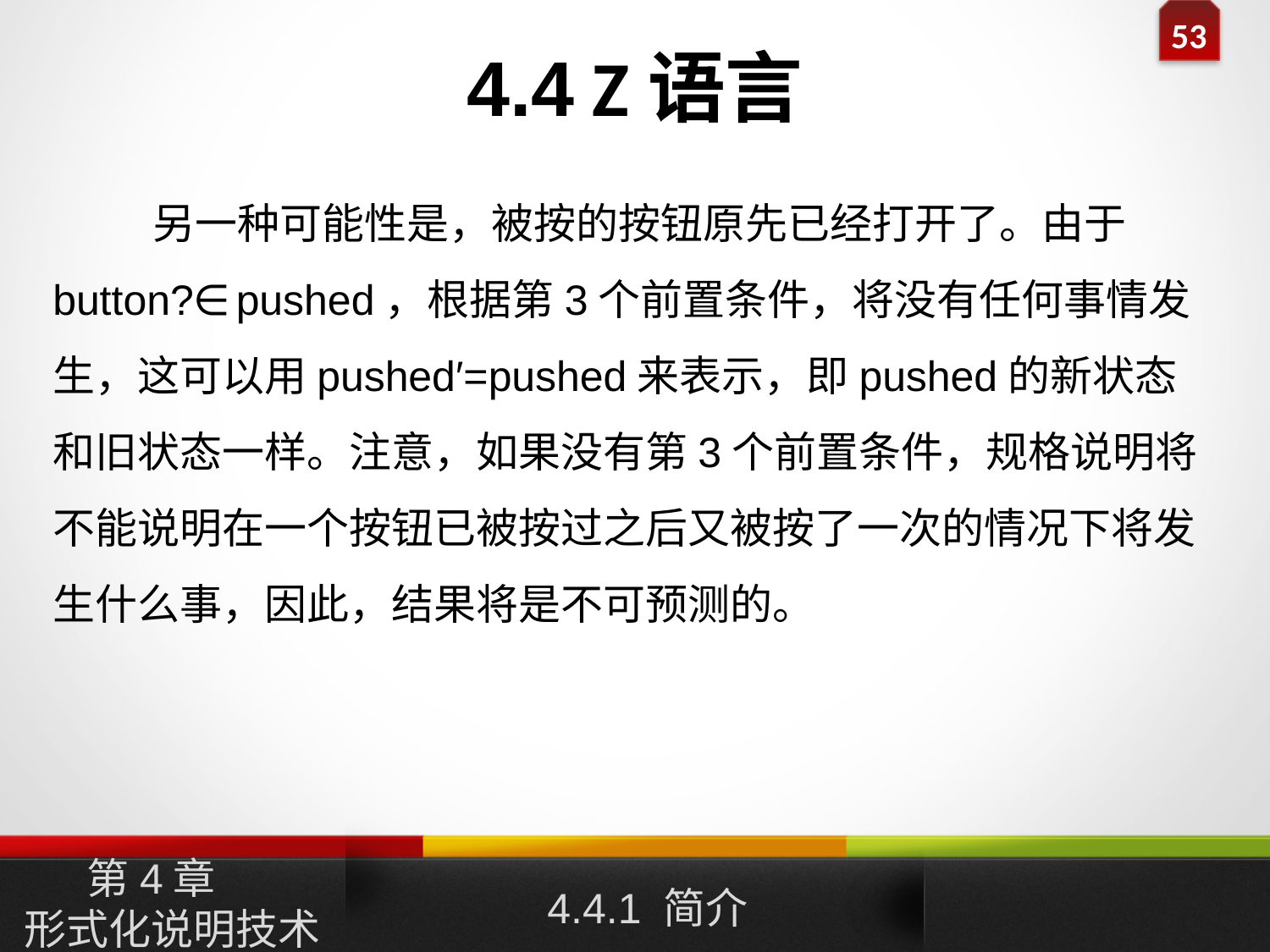

# 4.4 Z语言
另一种可能性是，被按的按钮原先已经打开了。由于button?∈pushed，根据第3个前置条件，将没有任何事情发生，这可以用pushed′=pushed来表示，即pushed的新状态和旧状态一样。注意，如果没有第3个前置条件，规格说明将不能说明在一个按钮已被按过之后又被按了一次的情况下将发生什么事，因此，结果将是不可预测的。

第4章
形式化说明技术
4.4.1 简介